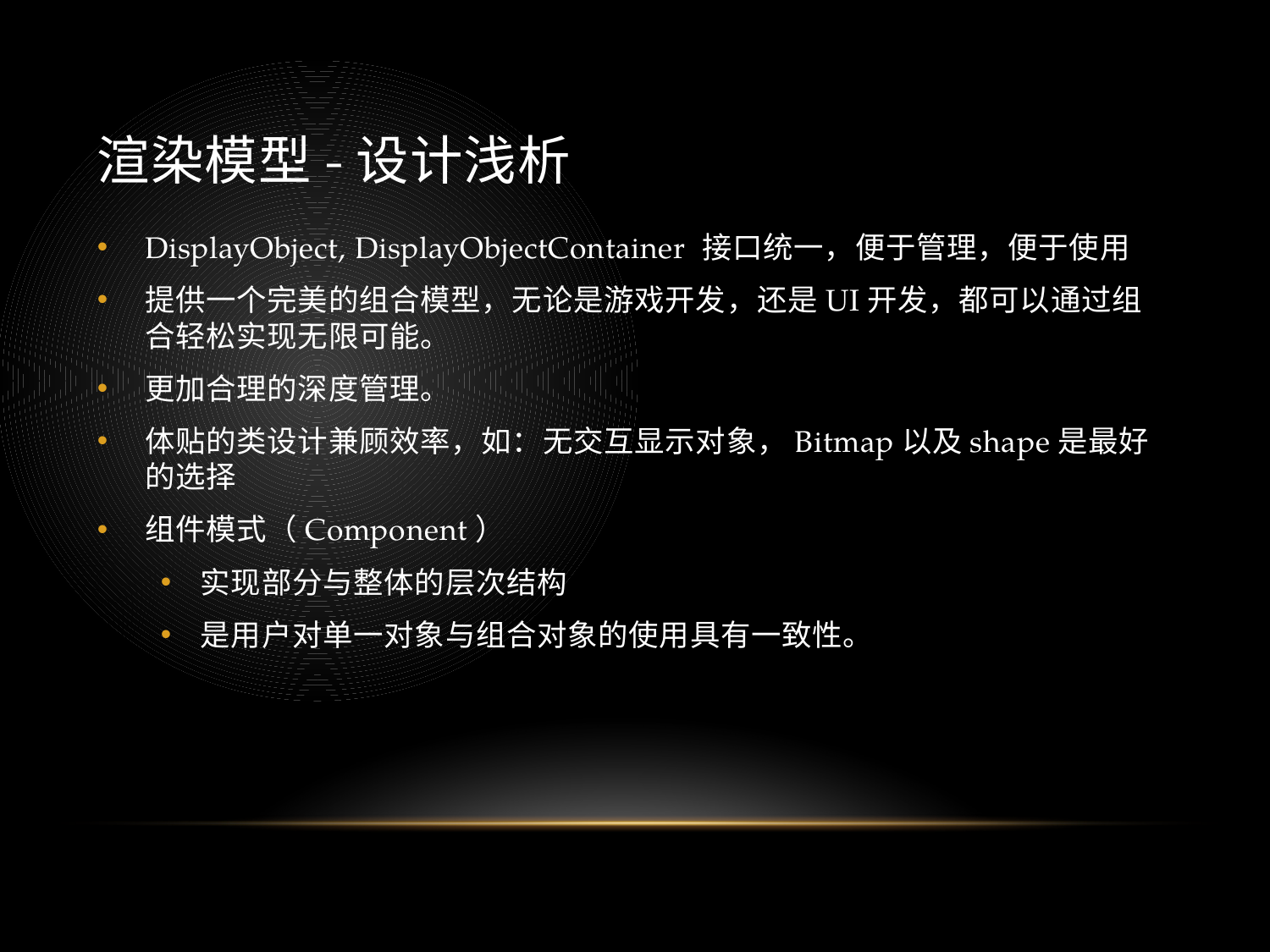

# 渲染模型-设计浅析
DisplayObject, DisplayObjectContainer 接口统一，便于管理，便于使用
提供一个完美的组合模型，无论是游戏开发，还是UI开发，都可以通过组合轻松实现无限可能。
更加合理的深度管理。
体贴的类设计兼顾效率，如：无交互显示对象，Bitmap以及shape是最好的选择
组件模式（Component）
实现部分与整体的层次结构
是用户对单一对象与组合对象的使用具有一致性。